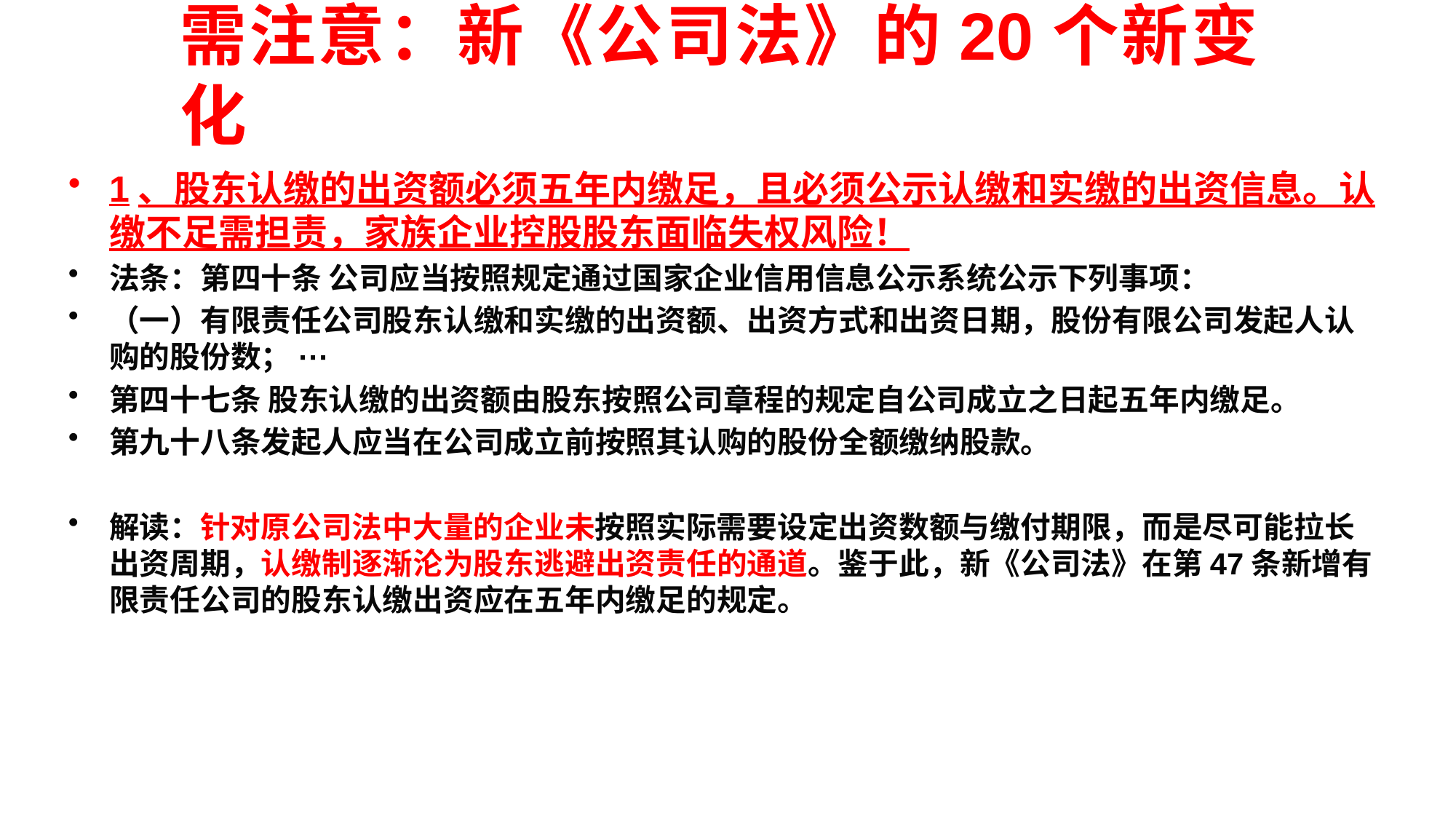

# 需注意：新《公司法》的20个新变化
1、股东认缴的出资额必须五年内缴足，且必须公示认缴和实缴的出资信息。认缴不足需担责，家族企业控股股东面临失权风险！
法条：第四十条 公司应当按照规定通过国家企业信用信息公示系统公示下列事项：
（一）有限责任公司股东认缴和实缴的出资额、出资方式和出资日期，股份有限公司发起人认购的股份数；···
第四十七条 股东认缴的出资额由股东按照公司章程的规定自公司成立之日起五年内缴足。
第九十八条发起人应当在公司成立前按照其认购的股份全额缴纳股款。

解读：针对原公司法中大量的企业未按照实际需要设定出资数额与缴付期限，而是尽可能拉长出资周期，认缴制逐渐沦为股东逃避出资责任的通道。鉴于此，新《公司法》在第47条新增有限责任公司的股东认缴出资应在五年内缴足的规定。